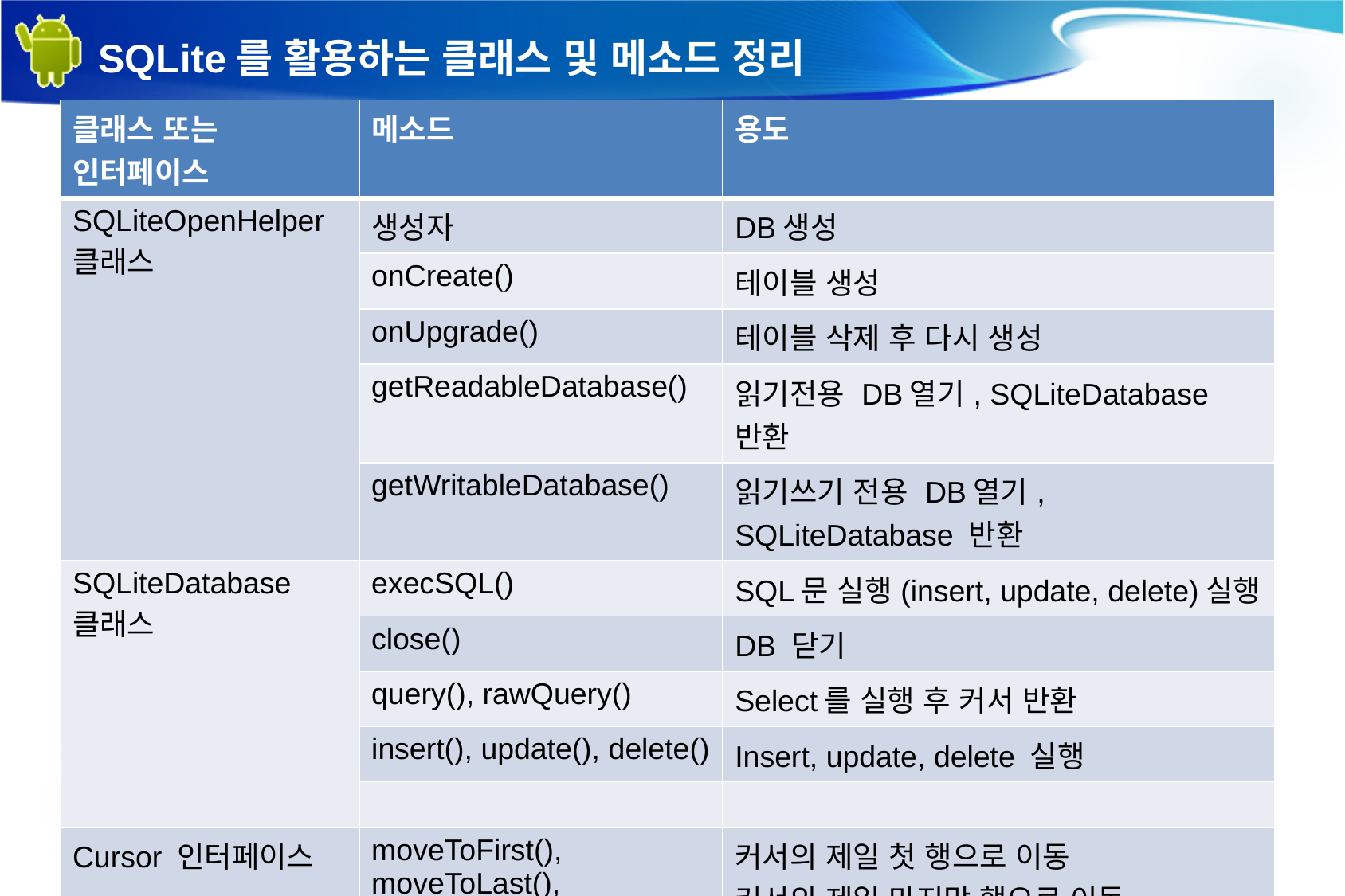

# SQLite를 활용하는 클래스 및 메소드 정리
| 클래스 또는 인터페이스 | 메소드 | 용도 |
| --- | --- | --- |
| SQLiteOpenHelper 클래스 | 생성자 | DB생성 |
|  | onCreate() | 테이블 생성 |
|  | onUpgrade() | 테이블 삭제 후 다시 생성 |
|  | getReadableDatabase() | 읽기전용 DB열기, SQLiteDatabase반환 |
|  | getWritableDatabase() | 읽기쓰기 전용 DB열기, SQLiteDatabase 반환 |
| SQLiteDatabase 클래스 | execSQL() | SQL문 실행(insert, update, delete)실행 |
|  | close() | DB 닫기 |
|  | query(), rawQuery() | Select를 실행 후 커서 반환 |
|  | insert(), update(), delete() | Insert, update, delete 실행 |
|  |  |  |
| Cursor 인터페이스 | moveToFirst(), moveToLast(), moveToNext() | 커서의 제일 첫 행으로 이동 커서의 제일 마지막 행으로 이동 현재 커서의 다음 행으로 이동 |